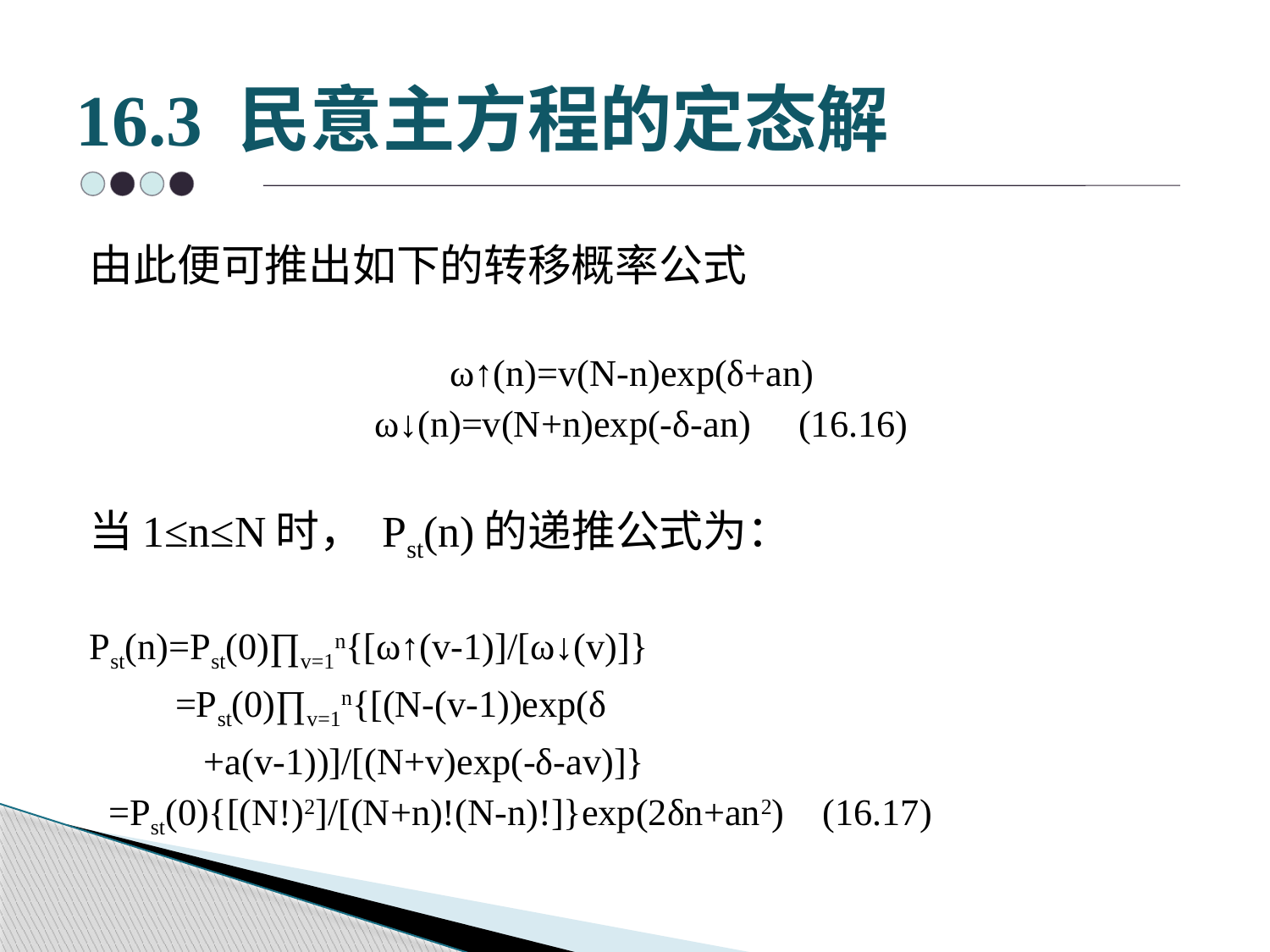

# 16.3 民意主方程的定态解

由此便可推出如下的转移概率公式

ω↑(n)=v(N-n)exp(δ+an)
ω↓(n)=v(N+n)exp(-δ-an)     (16.16)

当1≤n≤N时， Pst(n)的递推公式为：

Pst(n)=Pst(0)∏v=1n{[ω↑(v-1)]/[ω↓(v)]}
         =Pst(0)∏v=1n{[(N-(v-1))exp(δ
            +a(v-1))]/[(N+v)exp(-δ-av)]}
  =Pst(0){[(N!)2]/[(N+n)!(N-n)!]}exp(2δn+an2)    (16.17)